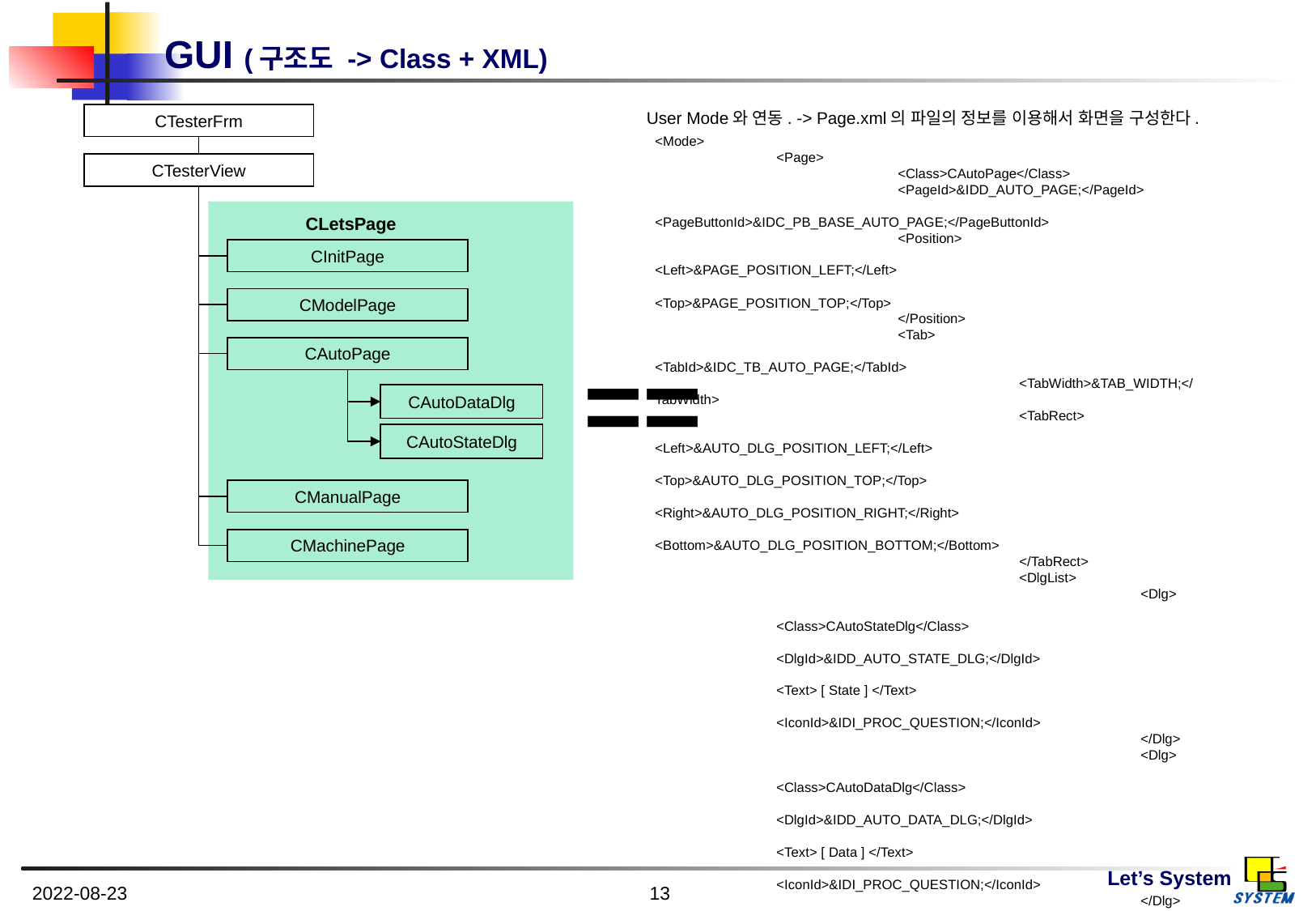

# GUI (구조도 -> Class + XML)
User Mode와 연동. -> Page.xml의 파일의 정보를 이용해서 화면을 구성한다.
CTesterFrm
<Mode>
	<Page>
		<Class>CAutoPage</Class>
		<PageId>&IDD_AUTO_PAGE;</PageId>
		<PageButtonId>&IDC_PB_BASE_AUTO_PAGE;</PageButtonId>
		<Position>
			<Left>&PAGE_POSITION_LEFT;</Left>
			<Top>&PAGE_POSITION_TOP;</Top>
		</Position>
		<Tab>
			<TabId>&IDC_TB_AUTO_PAGE;</TabId>
			<TabWidth>&TAB_WIDTH;</TabWidth>
			<TabRect>
				<Left>&AUTO_DLG_POSITION_LEFT;</Left>
				<Top>&AUTO_DLG_POSITION_TOP;</Top>
				<Right>&AUTO_DLG_POSITION_RIGHT;</Right>
				<Bottom>&AUTO_DLG_POSITION_BOTTOM;</Bottom>
			</TabRect>
			<DlgList>
				<Dlg>
					<Class>CAutoStateDlg</Class>
					<DlgId>&IDD_AUTO_STATE_DLG;</DlgId>
					<Text> [ State ] </Text>
					<IconId>&IDI_PROC_QUESTION;</IconId>
				</Dlg>
				<Dlg>
					<Class>CAutoDataDlg</Class>
					<DlgId>&IDD_AUTO_DATA_DLG;</DlgId>
					<Text> [ Data ] </Text>
					<IconId>&IDI_PROC_QUESTION;</IconId>
				</Dlg>
			</DlgList>
		</Tab>
	</Page>
	<Page>
		<Class>CManualPage</Class>
		<PageId>&IDD_MANUAL_PAGE;</PageId>
		<PageButtonId>&IDC_PB_BASE_MANUAL_PAGE;</PageButtonId>
		<Position>
			<Left>&PAGE_POSITION_LEFT;</Left>
			<Top>&PAGE_POSITION_TOP;</Top>
		</Position>
	</Page>
</Mode>
CTesterView

CLetsPage
CInitPage
CModelPage
==
CAutoPage
CAutoDataDlg
CAutoStateDlg
CManualPage
CMachinePage
2022-08-23
13